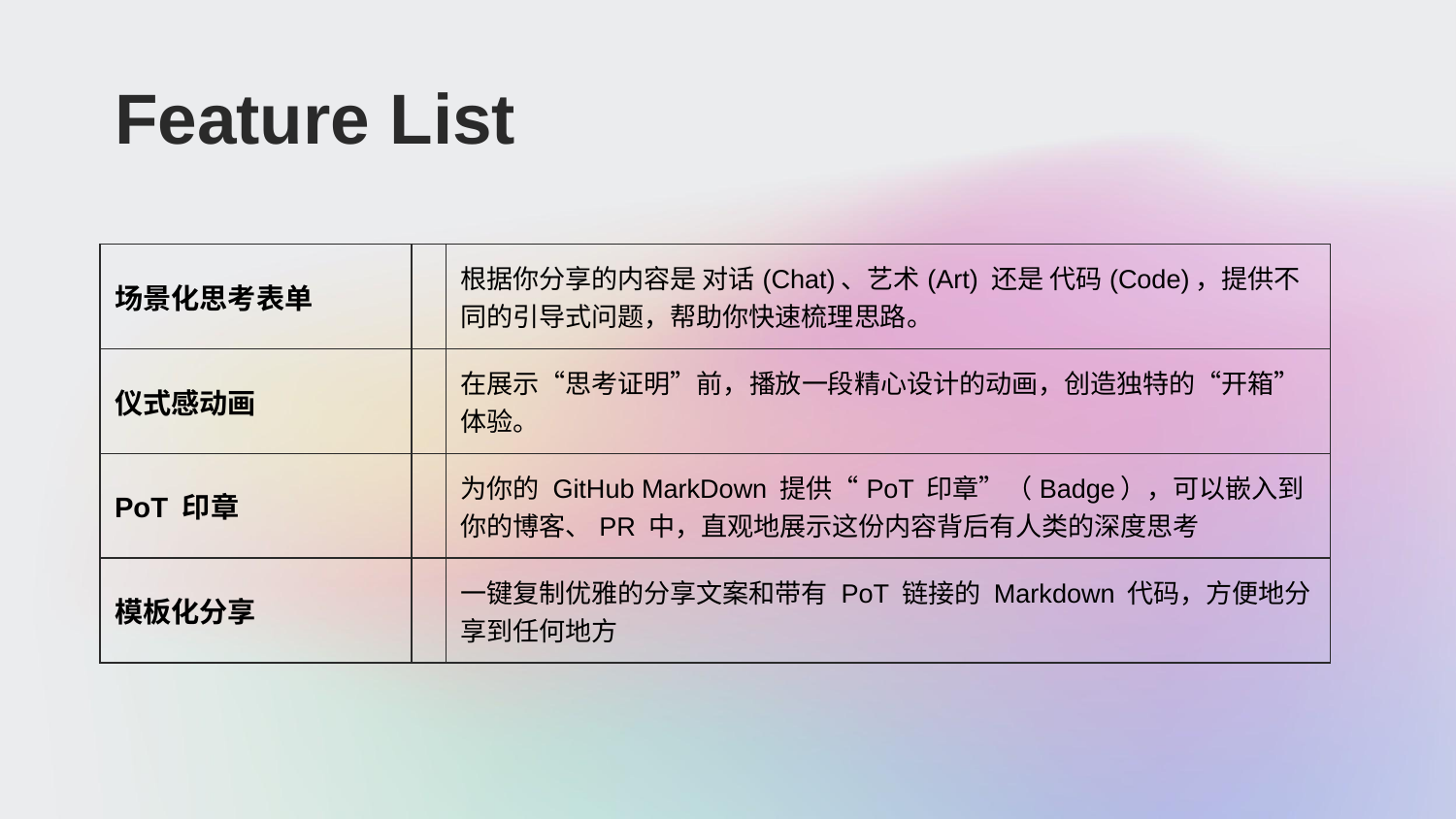

# Feature List

| 场景化思考表单 |  | 根据你分享的内容是 对话(Chat)、艺术(Art) 还是 代码(Code)，提供不同的引导式问题，帮助你快速梳理思路。 |
| --- | --- | --- |
| 仪式感动画 |  | 在展示“思考证明”前，播放一段精心设计的动画，创造独特的“开箱”体验。 |
| PoT 印章 |  | 为你的 GitHub MarkDown 提供“PoT 印章”（Badge），可以嵌入到你的博客、PR 中，直观地展示这份内容背后有人类的深度思考 |
| 模板化分享 |  | 一键复制优雅的分享文案和带有 PoT 链接的 Markdown 代码，方便地分享到任何地方 |